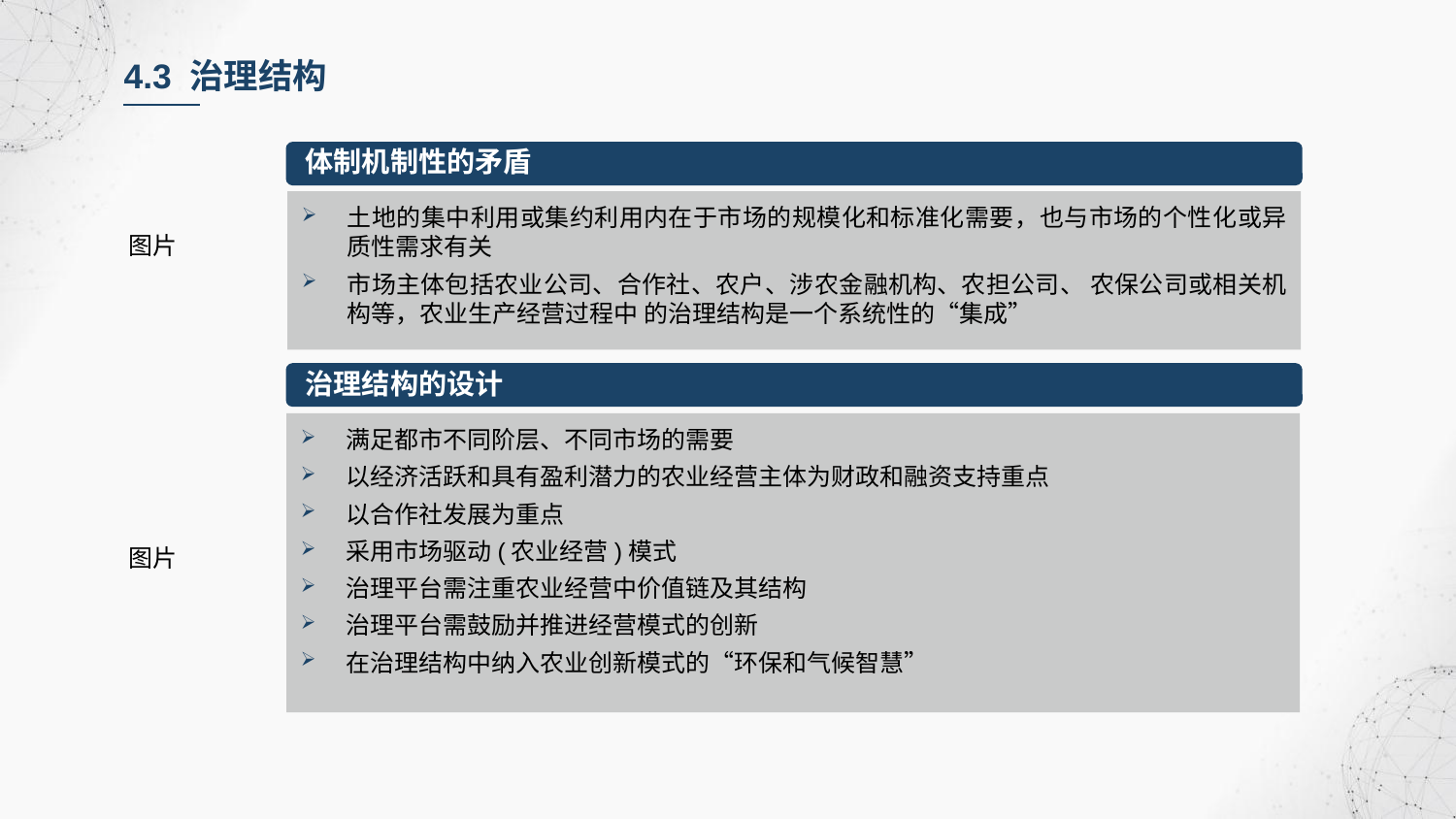

4.3 治理结构
体制机制性的矛盾
图片
土地的集中利用或集约利用内在于市场的规模化和标准化需要，也与市场的个性化或异质性需求有关
市场主体包括农业公司、合作社、农户、涉农金融机构、农担公司、 农保公司或相关机构等，农业生产经营过程中 的治理结构是一个系统性的“集成”
治理结构的设计
满足都市不同阶层、不同市场的需要
以经济活跃和具有盈利潜力的农业经营主体为财政和融资支持重点
以合作社发展为重点
采用市场驱动(农业经营)模式
治理平台需注重农业经营中价值链及其结构
治理平台需鼓励并推进经营模式的创新
在治理结构中纳入农业创新模式的“环保和气候智慧”

图片